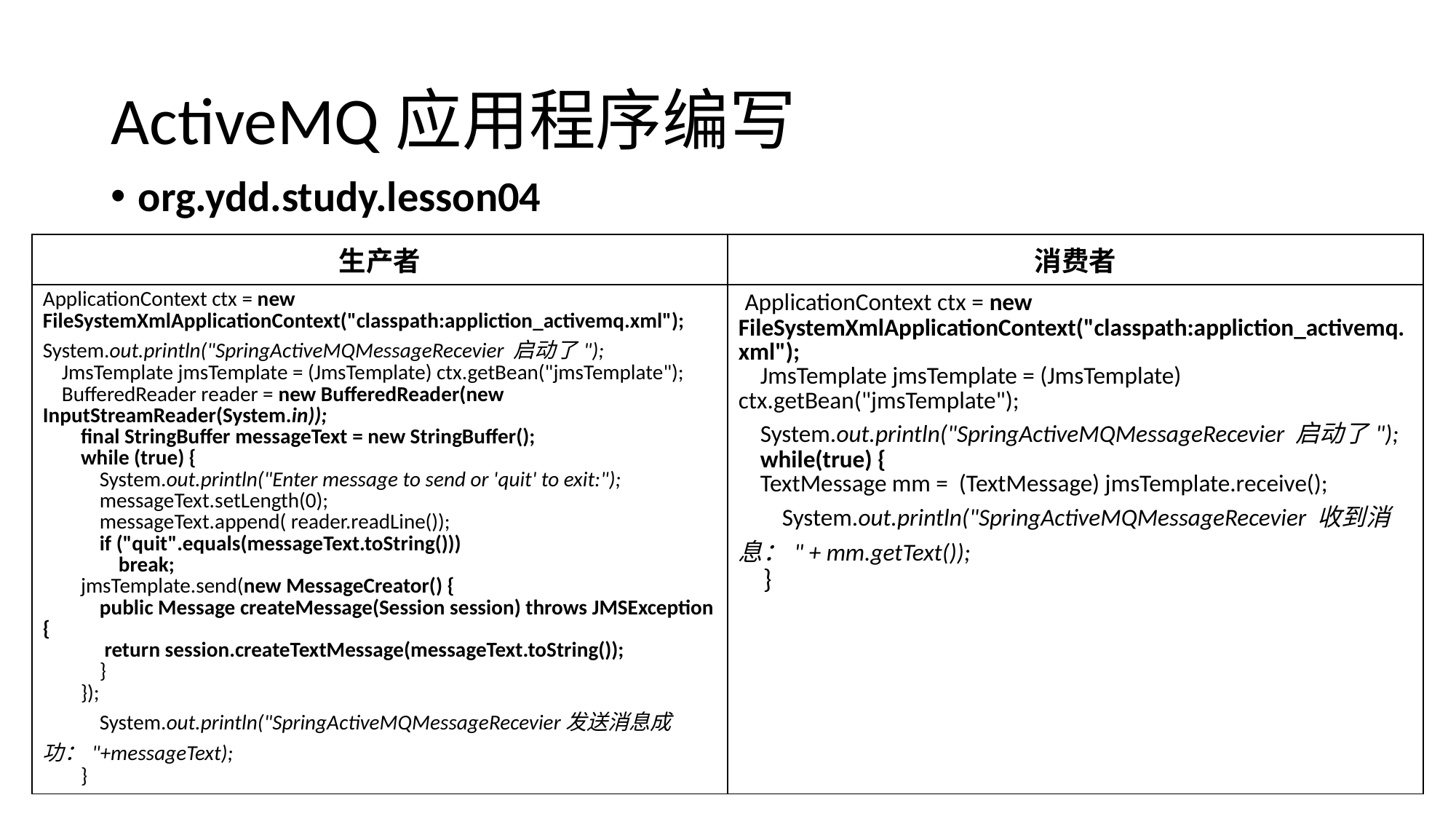

# ActiveMQ应用程序编写
org.ydd.study.lesson04

| 生产者 | 消费者 |
| --- | --- |
| ApplicationContext ctx = new FileSystemXmlApplicationContext("classpath:appliction\_activemq.xml"); System.out.println("SpringActiveMQMessageRecevier 启动了"); JmsTemplate jmsTemplate = (JmsTemplate) ctx.getBean("jmsTemplate"); BufferedReader reader = new BufferedReader(new InputStreamReader(System.in)); final StringBuffer messageText = new StringBuffer(); while (true) { System.out.println("Enter message to send or 'quit' to exit:"); messageText.setLength(0); messageText.append( reader.readLine()); if ("quit".equals(messageText.toString())) break; jmsTemplate.send(new MessageCreator() { public Message createMessage(Session session) throws JMSException { return session.createTextMessage(messageText.toString()); } }); System.out.println("SpringActiveMQMessageRecevier发送消息成功："+messageText); } | ApplicationContext ctx = new FileSystemXmlApplicationContext("classpath:appliction\_activemq.xml"); JmsTemplate jmsTemplate = (JmsTemplate) ctx.getBean("jmsTemplate"); System.out.println("SpringActiveMQMessageRecevier 启动了"); while(true) { TextMessage mm = (TextMessage) jmsTemplate.receive(); System.out.println("SpringActiveMQMessageRecevier 收到消 息：" + mm.getText()); } |